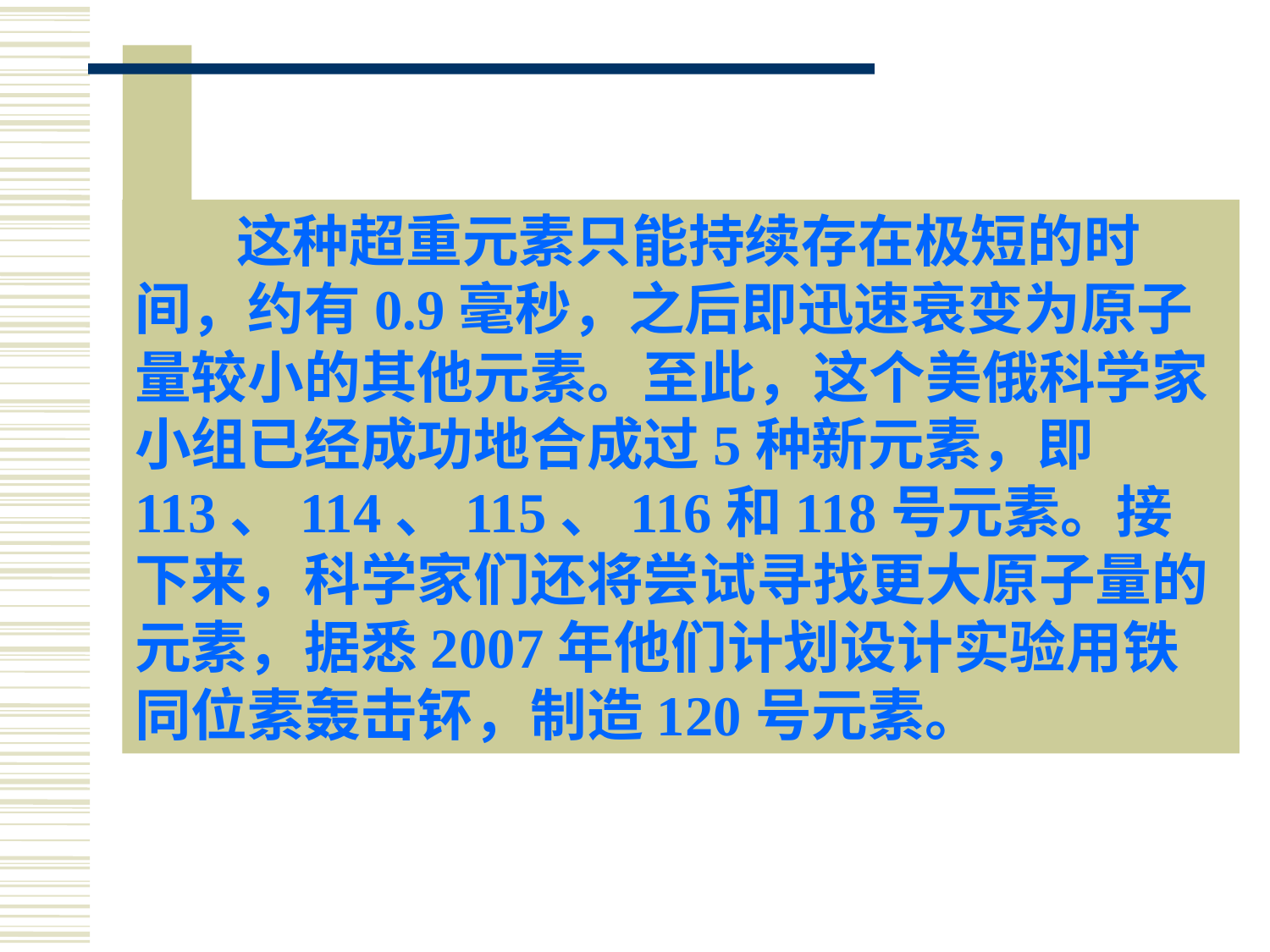

这种超重元素只能持续存在极短的时间，约有0.9毫秒，之后即迅速衰变为原子量较小的其他元素。至此，这个美俄科学家小组已经成功地合成过5种新元素，即113、114、115、116和118号元素。接下来，科学家们还将尝试寻找更大原子量的元素，据悉2007年他们计划设计实验用铁同位素轰击钚，制造120号元素。